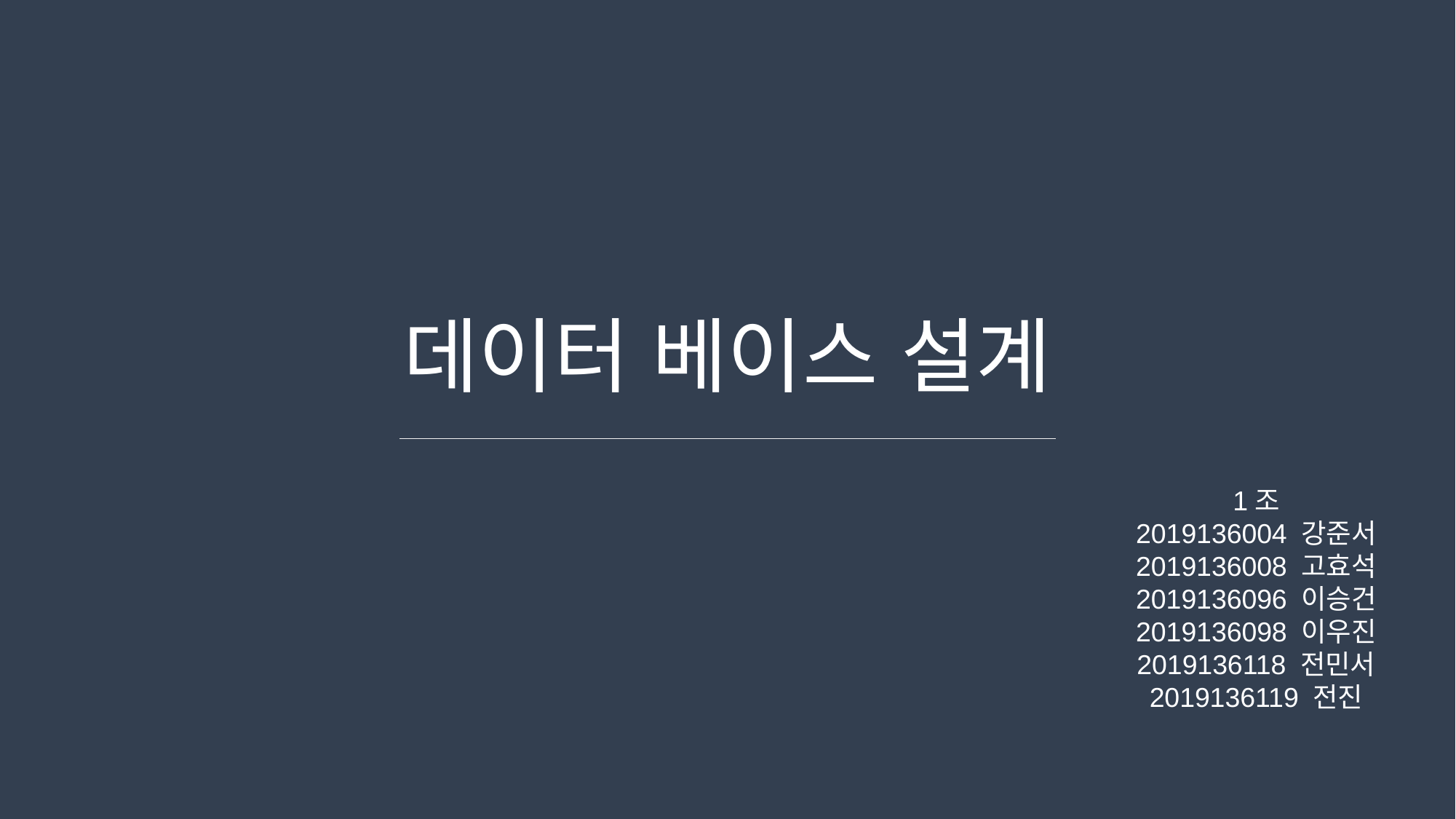

데이터 베이스 설계
1조
2019136004 강준서
2019136008 고효석
2019136096 이승건
2019136098 이우진
2019136118 전민서
2019136119 전진